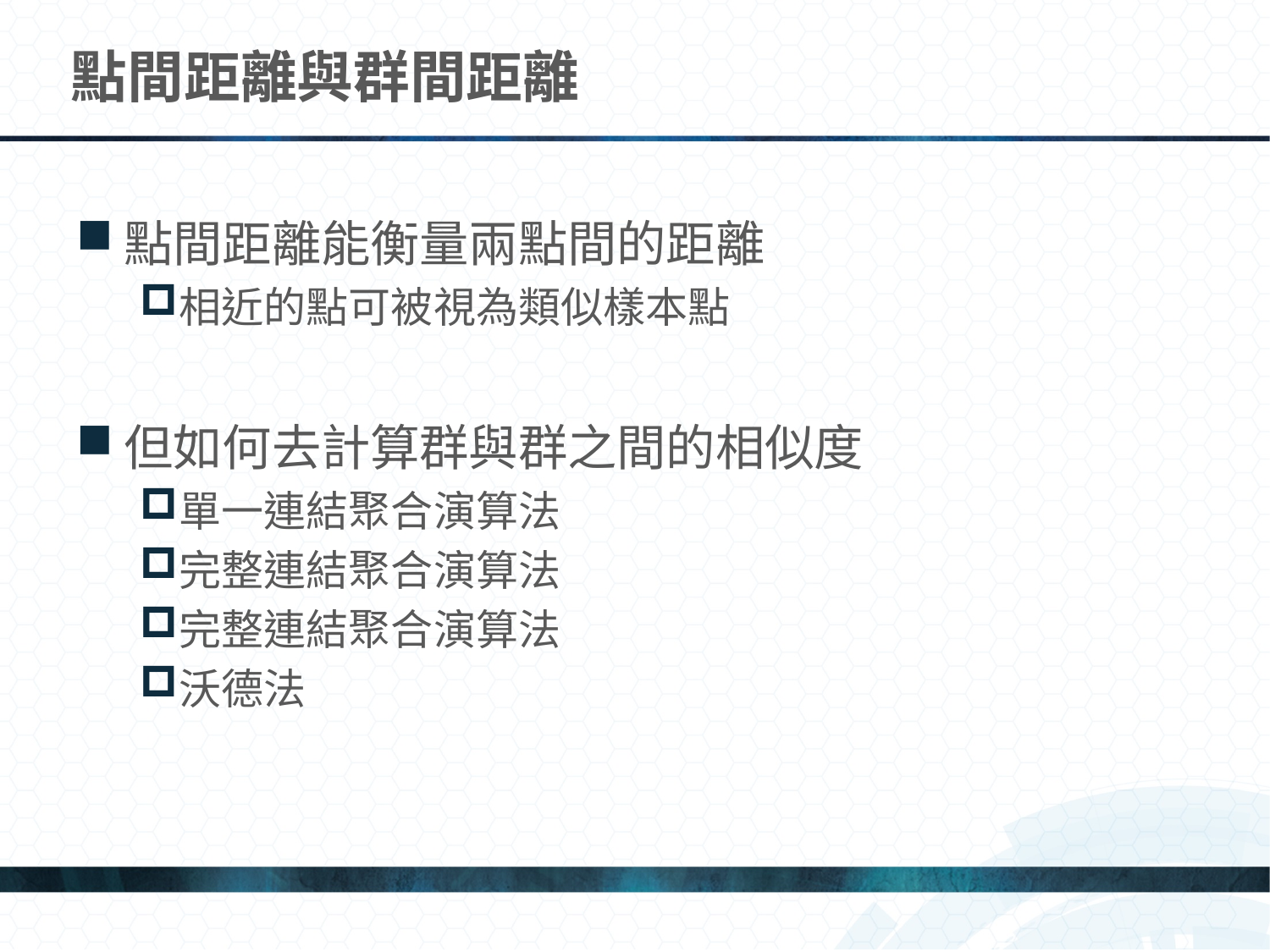

# 點間距離與群間距離
點間距離能衡量兩點間的距離
相近的點可被視為類似樣本點

但如何去計算群與群之間的相似度
單一連結聚合演算法
完整連結聚合演算法
完整連結聚合演算法
沃德法